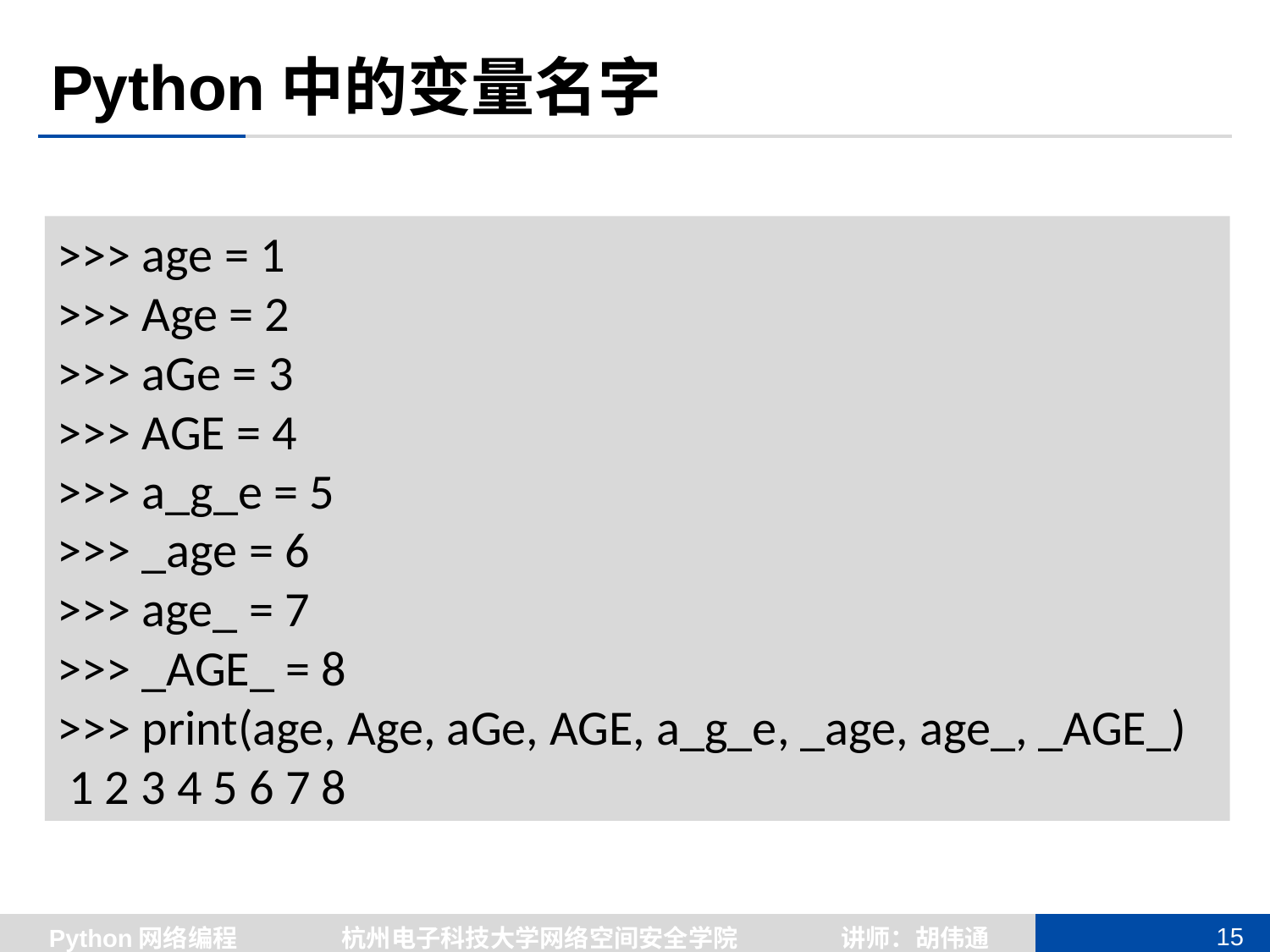

# Python中的变量名字
>>> age = 1
>>> Age = 2
>>> aGe = 3
>>> AGE = 4
>>> a_g_e = 5
>>> _age = 6
>>> age_ = 7
>>> _AGE_ = 8
>>> print(age, Age, aGe, AGE, a_g_e, _age, age_, _AGE_)
 1 2 3 4 5 6 7 8